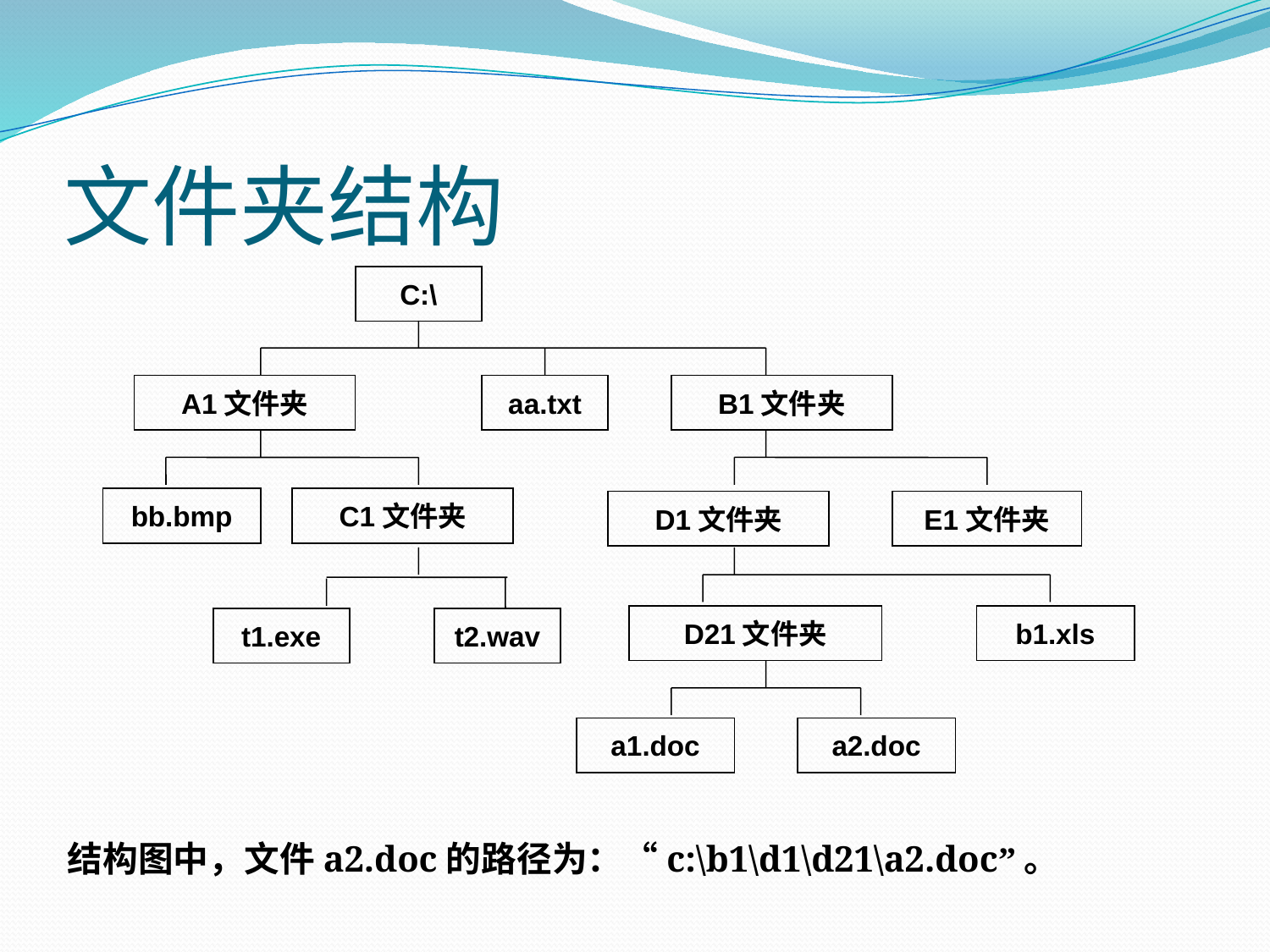

# 文件夹结构
C:\

A1文件夹
aa.txt
B1文件夹

bb.bmp
C1文件夹
D1文件夹
E1文件夹

D21文件夹
b1.xls
t1.exe
t2.wav

a1.doc
a2.doc
结构图中，文件a2.doc的路径为：“c:\b1\d1\d21\a2.doc”。